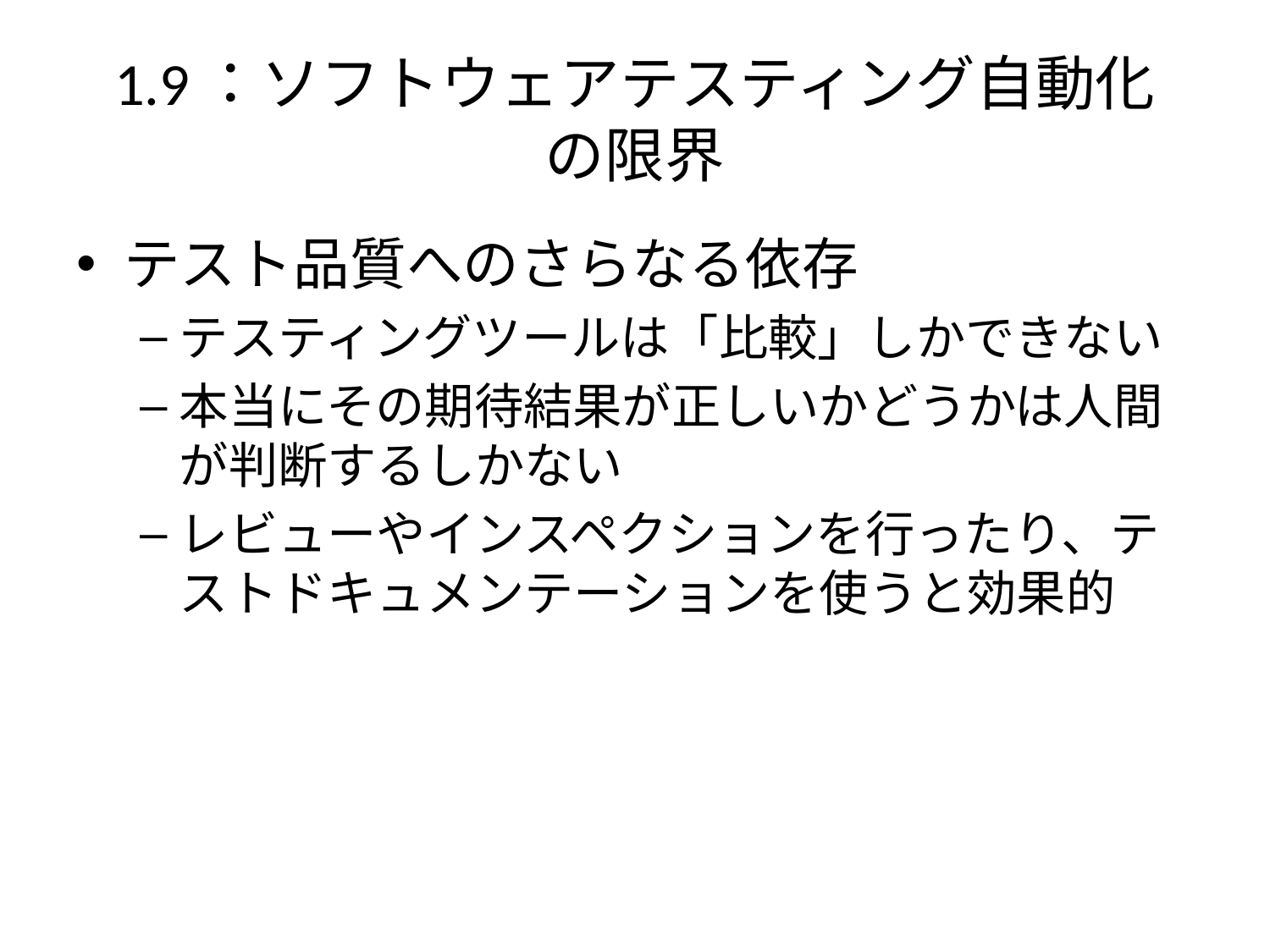

# 1.9：ソフトウェアテスティング自動化 の限界
テスト品質へのさらなる依存
テスティングツールは「比較」しかできない
本当にその期待結果が正しいかどうかは人間が判断するしかない
レビューやインスペクションを行ったり、テストドキュメンテーションを使うと効果的